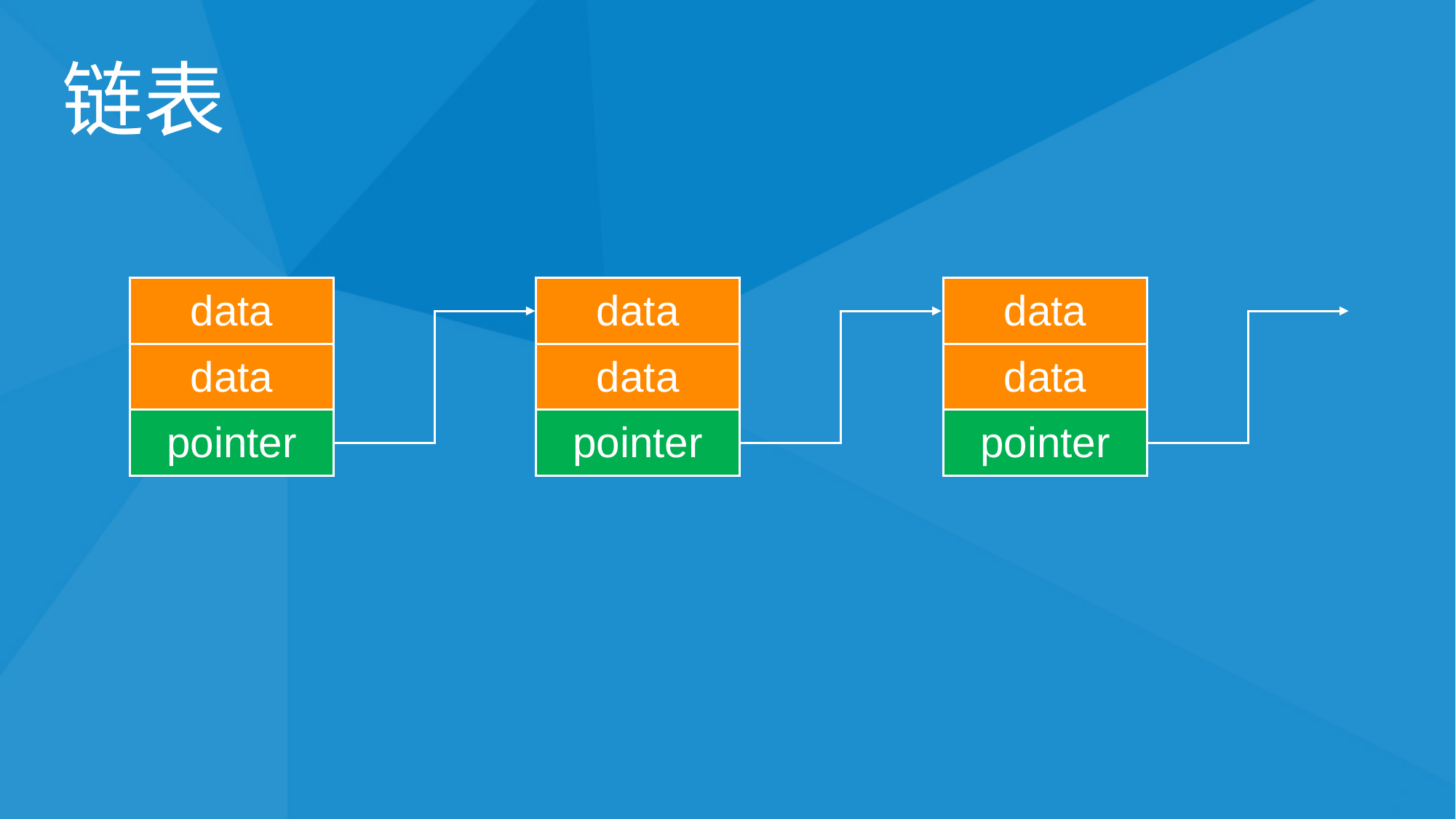

# 链表
data
data
pointer
data
data
pointer
data
data
pointer